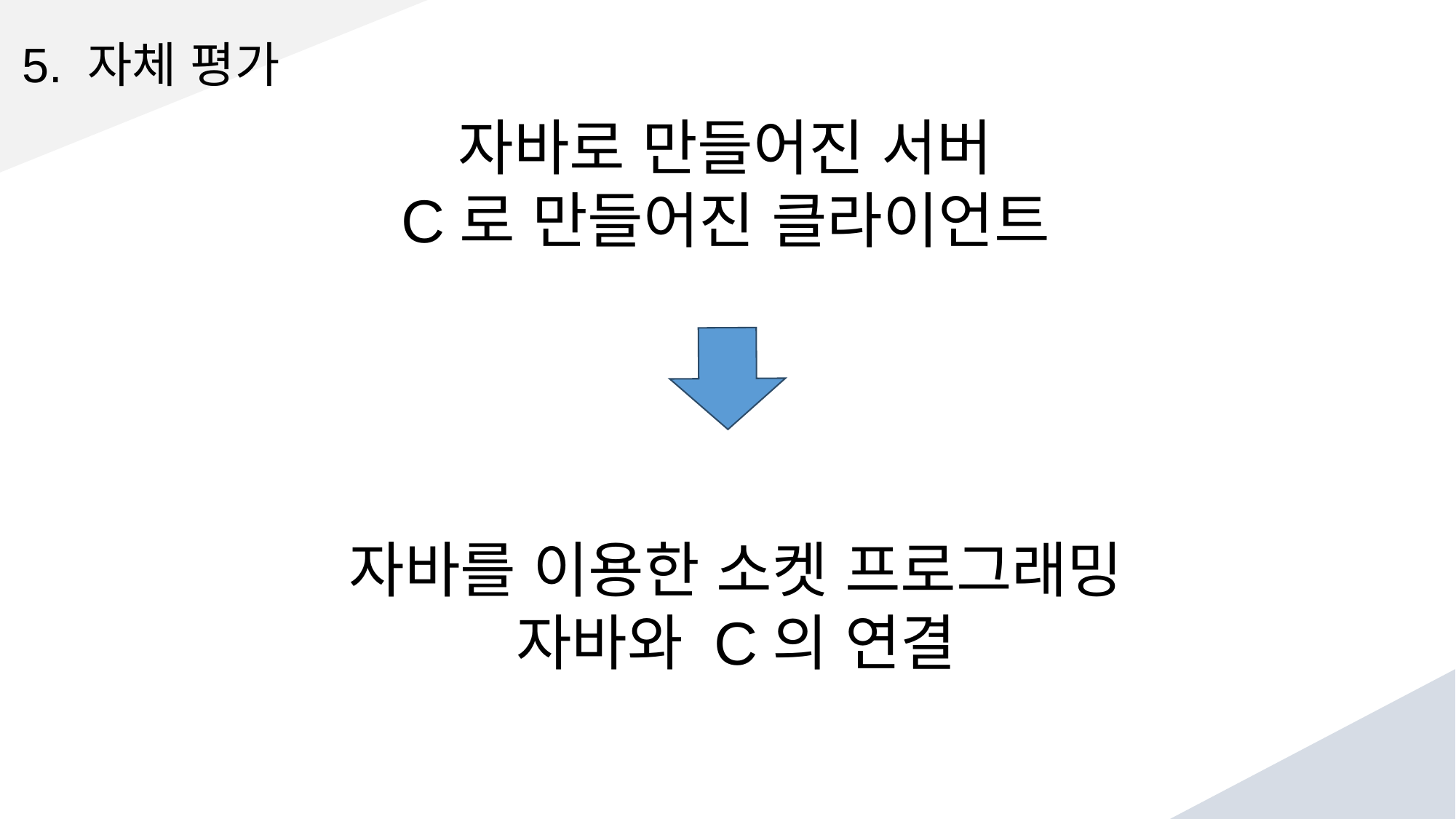

5. 자체 평가

자바로 만들어진 서버
C로 만들어진 클라이언트

자바를 이용한 소켓 프로그래밍
자바와 C의 연결